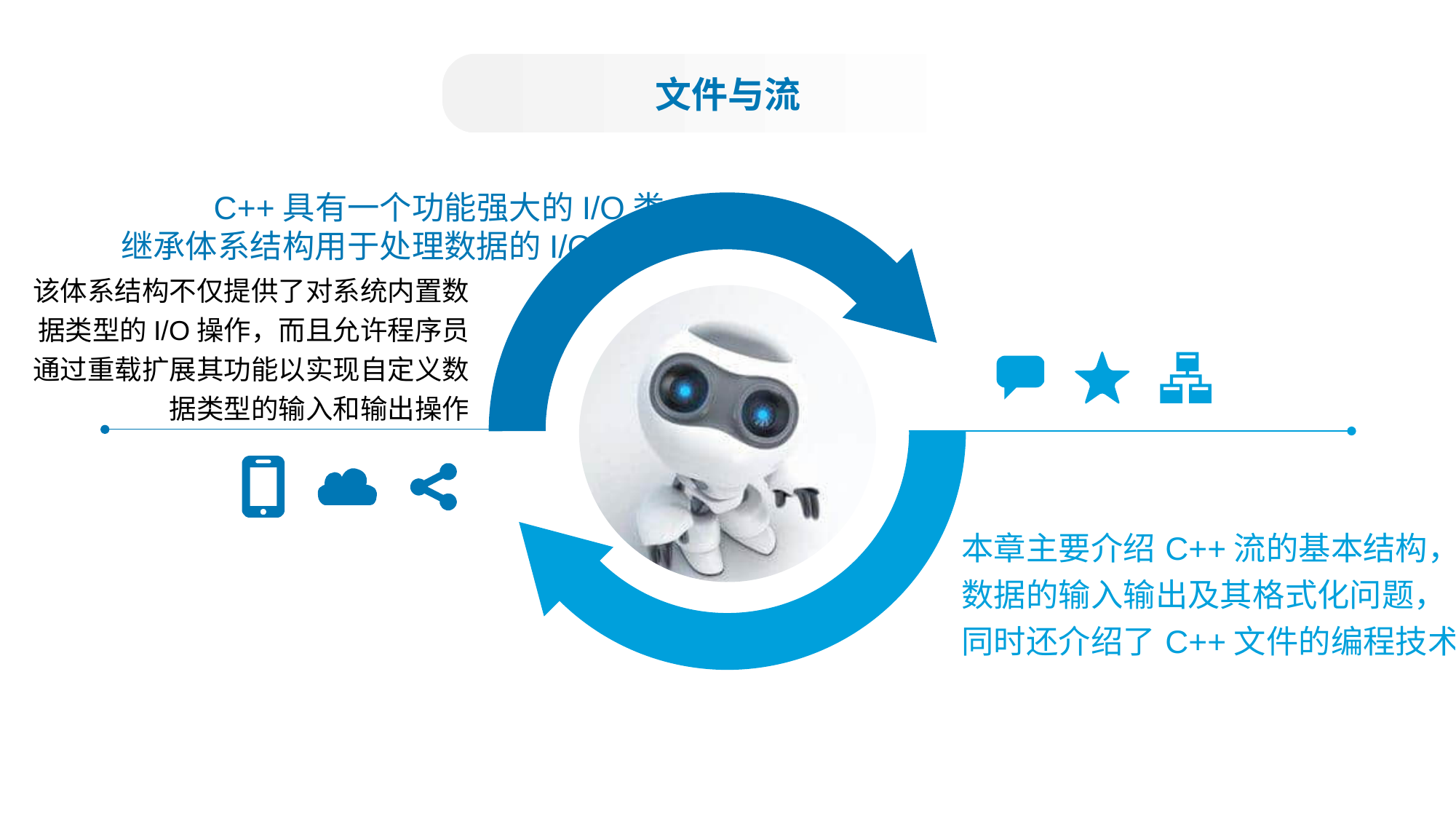

文件与流
C++具有一个功能强大的I/O类
继承体系结构用于处理数据的I/O问题

该体系结构不仅提供了对系统内置数据类型的I/O操作，而且允许程序员通过重载扩展其功能以实现自定义数据类型的输入和输出操作

本章主要介绍C++流的基本结构，
数据的输入输出及其格式化问题，
同时还介绍了C++文件的编程技术